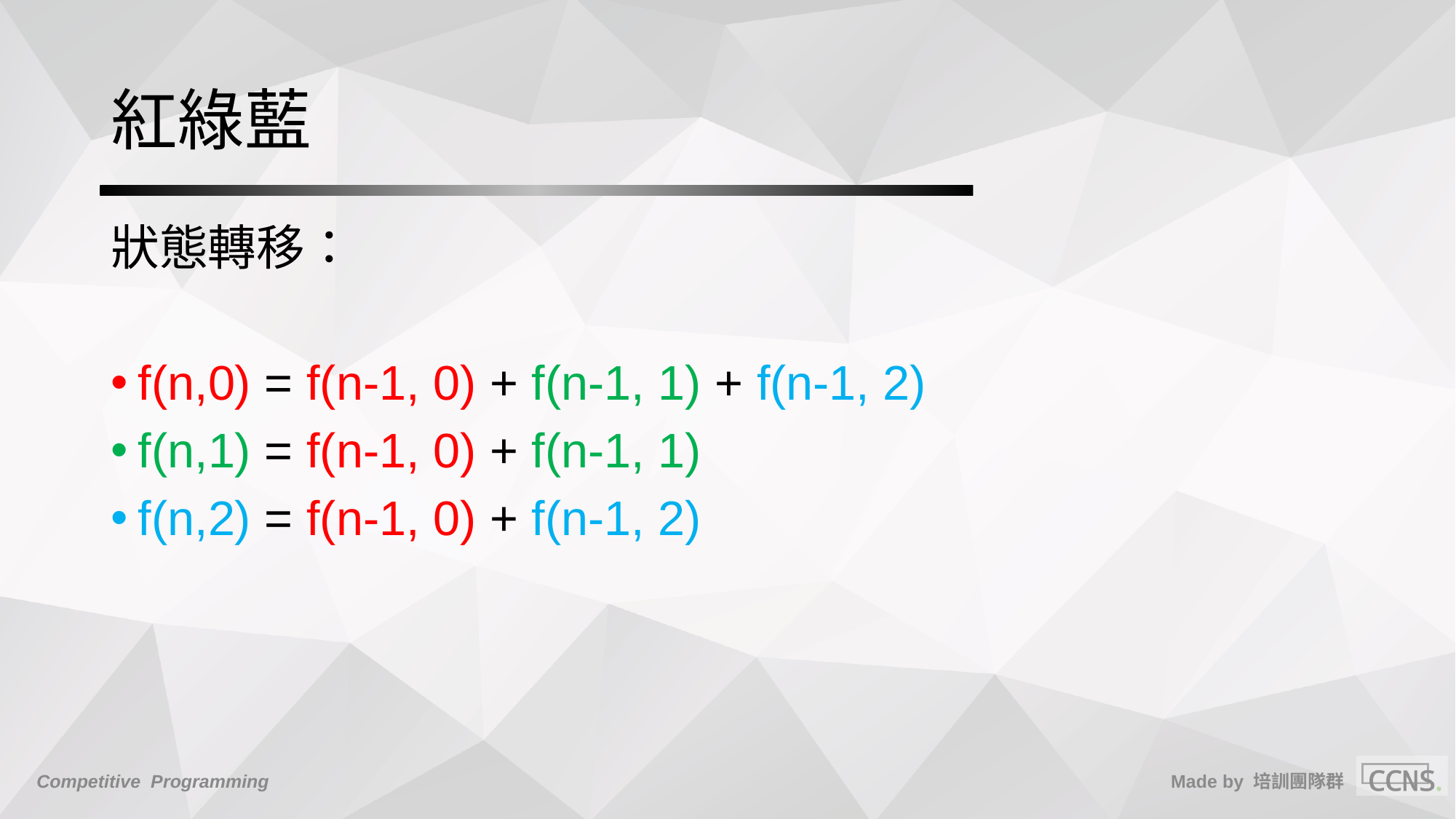

# 紅綠藍
狀態轉移：

f(n,0) = f(n-1, 0) + f(n-1, 1) + f(n-1, 2)
f(n,1) = f(n-1, 0) + f(n-1, 1)
f(n,2) = f(n-1, 0) + f(n-1, 2)